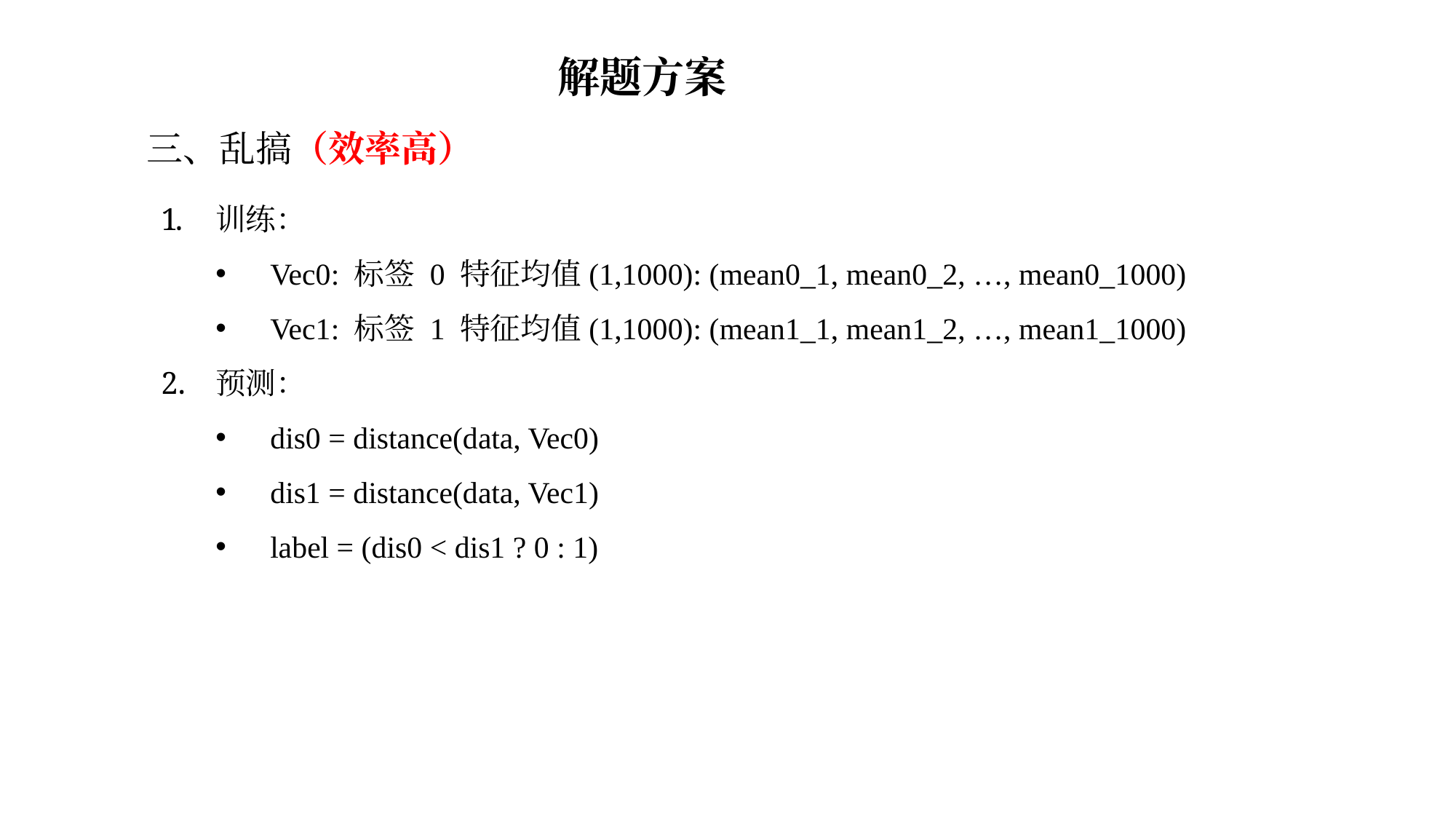

解题方案
三、乱搞（效率高）

训练：
Vec0: 标签 0 特征均值(1,1000): (mean0_1, mean0_2, …, mean0_1000)
Vec1: 标签 1 特征均值(1,1000): (mean1_1, mean1_2, …, mean1_1000)
预测：
dis0 = distance(data, Vec0)
dis1 = distance(data, Vec1)
label = (dis0 < dis1 ? 0 : 1)